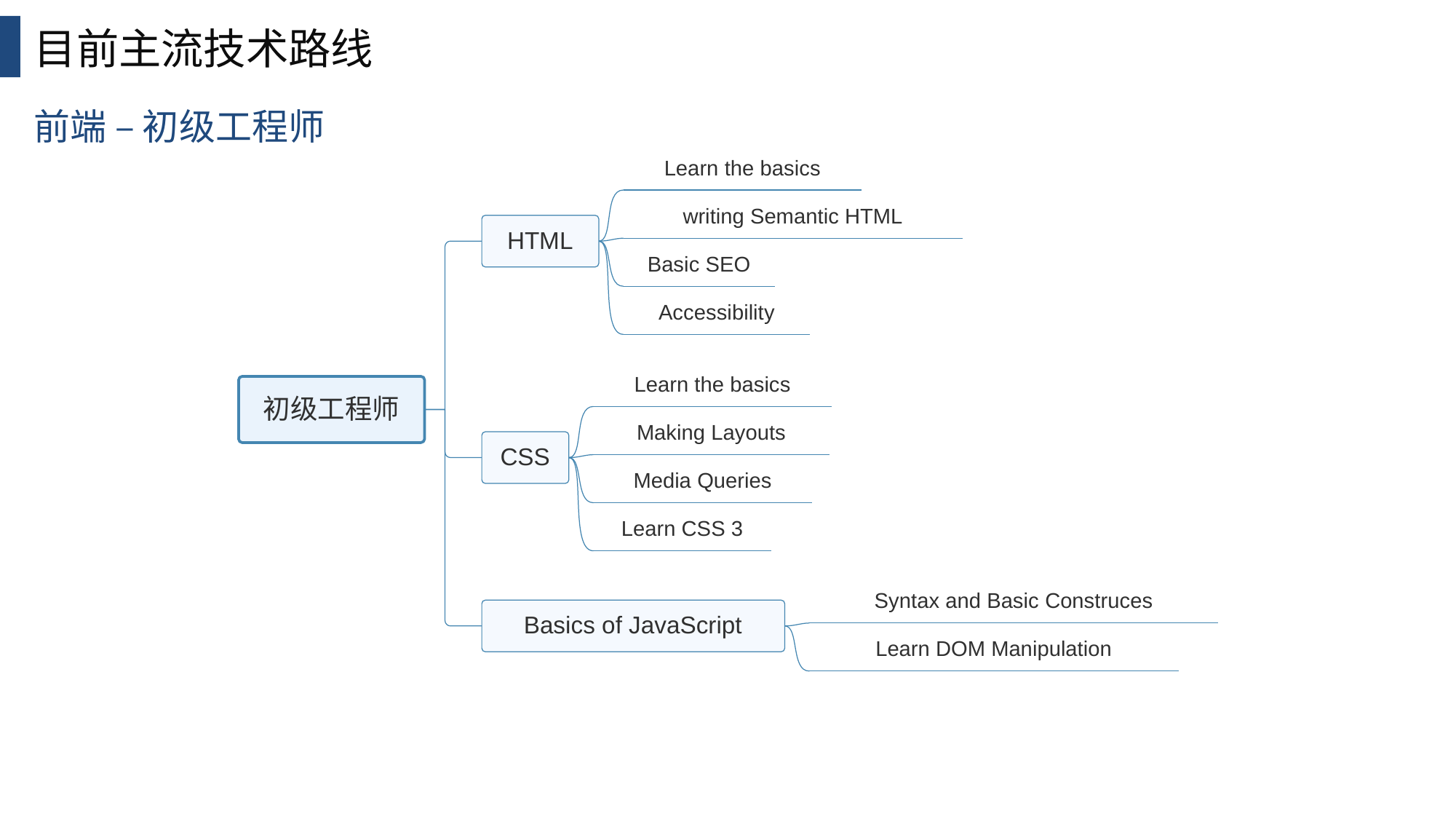

目前主流技术路线
前端 – 初级工程师
Learn the basics
writing Semantic HTML
HTML

Basic SEO

Accessibility

Learn the basics
初级工程师
Making Layouts
CSS

Media Queries

Learn CSS 3

Syntax and Basic Construces
Basics of JavaScript

Learn DOM Manipulation